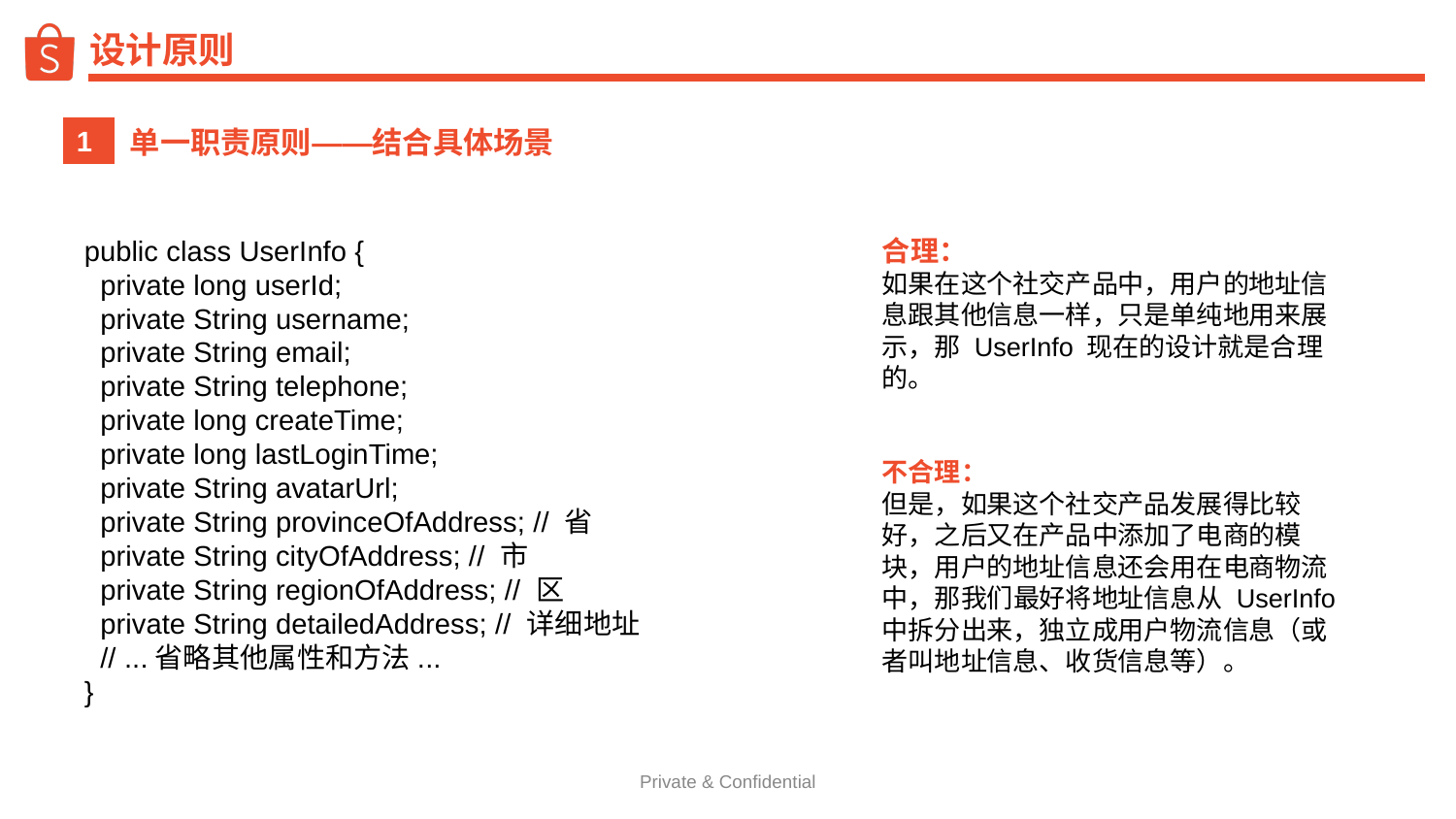

# 设计原则
单一职责原则——结合具体场景
1

public class UserInfo {
  private long userId;
  private String username;
  private String email;
  private String telephone;
  private long createTime;
  private long lastLoginTime;
  private String avatarUrl;
  private String provinceOfAddress; // 省
  private String cityOfAddress; // 市
  private String regionOfAddress; // 区
  private String detailedAddress; // 详细地址
  // ...省略其他属性和方法...
}
合理：
如果在这个社交产品中，用户的地址信息跟其他信息一样，只是单纯地用来展示，那 UserInfo 现在的设计就是合理的。

不合理：
但是，如果这个社交产品发展得比较好，之后又在产品中添加了电商的模块，用户的地址信息还会用在电商物流中，那我们最好将地址信息从 UserInfo 中拆分出来，独立成用户物流信息（或者叫地址信息、收货信息等）。